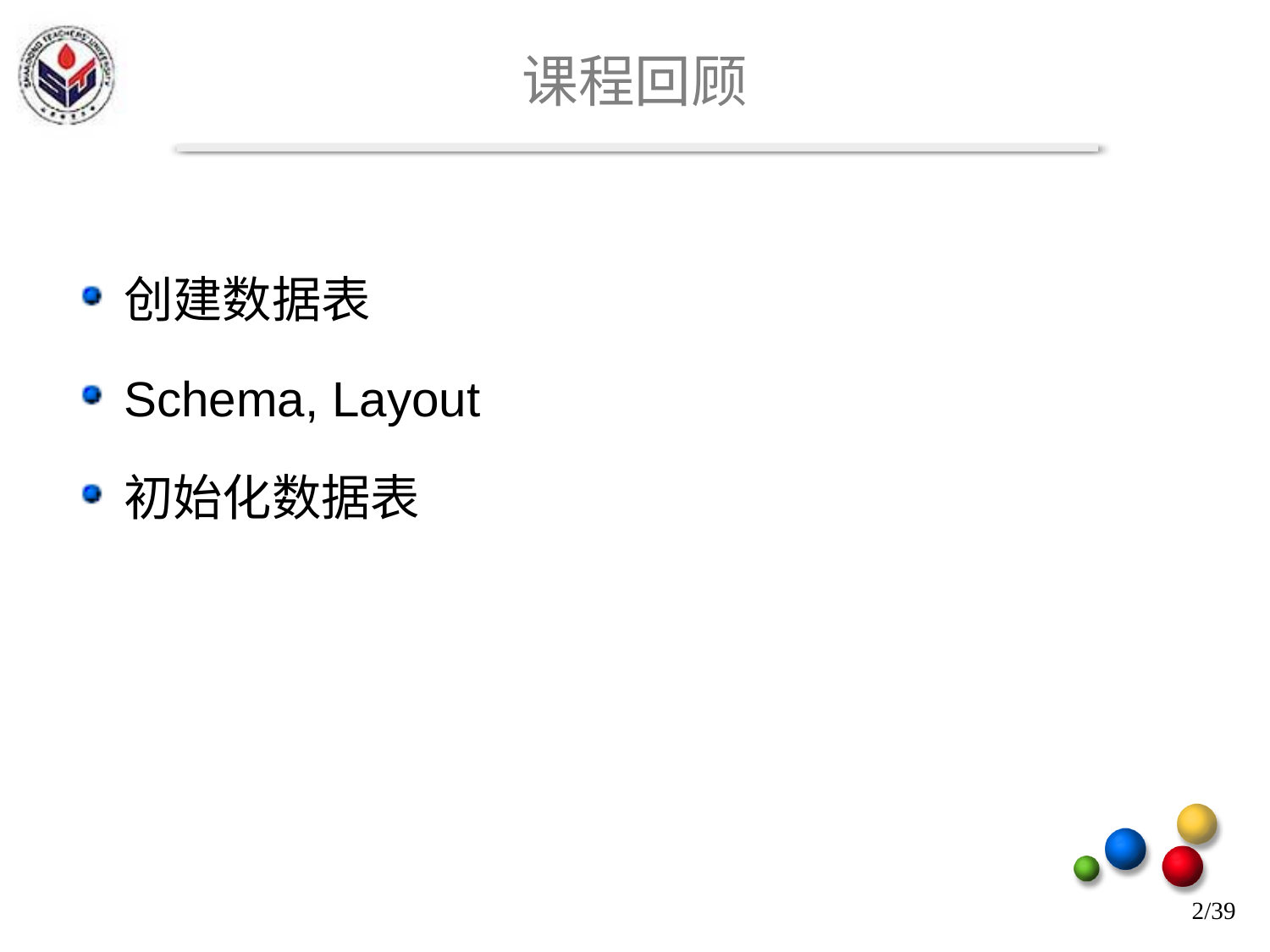

# 课程回顾
创建数据表
Schema, Layout
初始化数据表
2/39